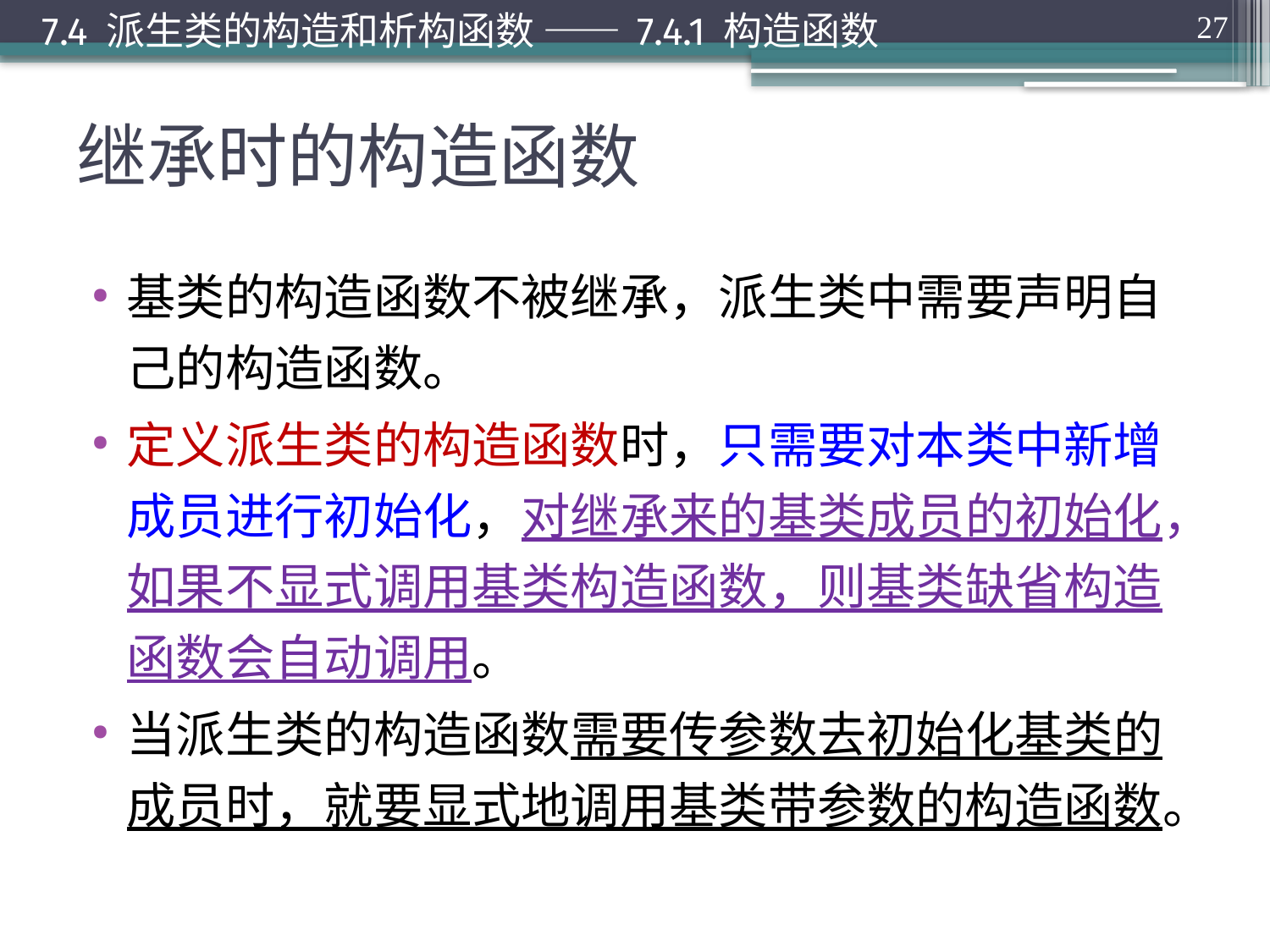

7.4 派生类的构造和析构函数 —— 7.4.1 构造函数
27
# 继承时的构造函数
基类的构造函数不被继承，派生类中需要声明自己的构造函数。
定义派生类的构造函数时，只需要对本类中新增成员进行初始化，对继承来的基类成员的初始化，如果不显式调用基类构造函数，则基类缺省构造函数会自动调用。
当派生类的构造函数需要传参数去初始化基类的成员时，就要显式地调用基类带参数的构造函数。